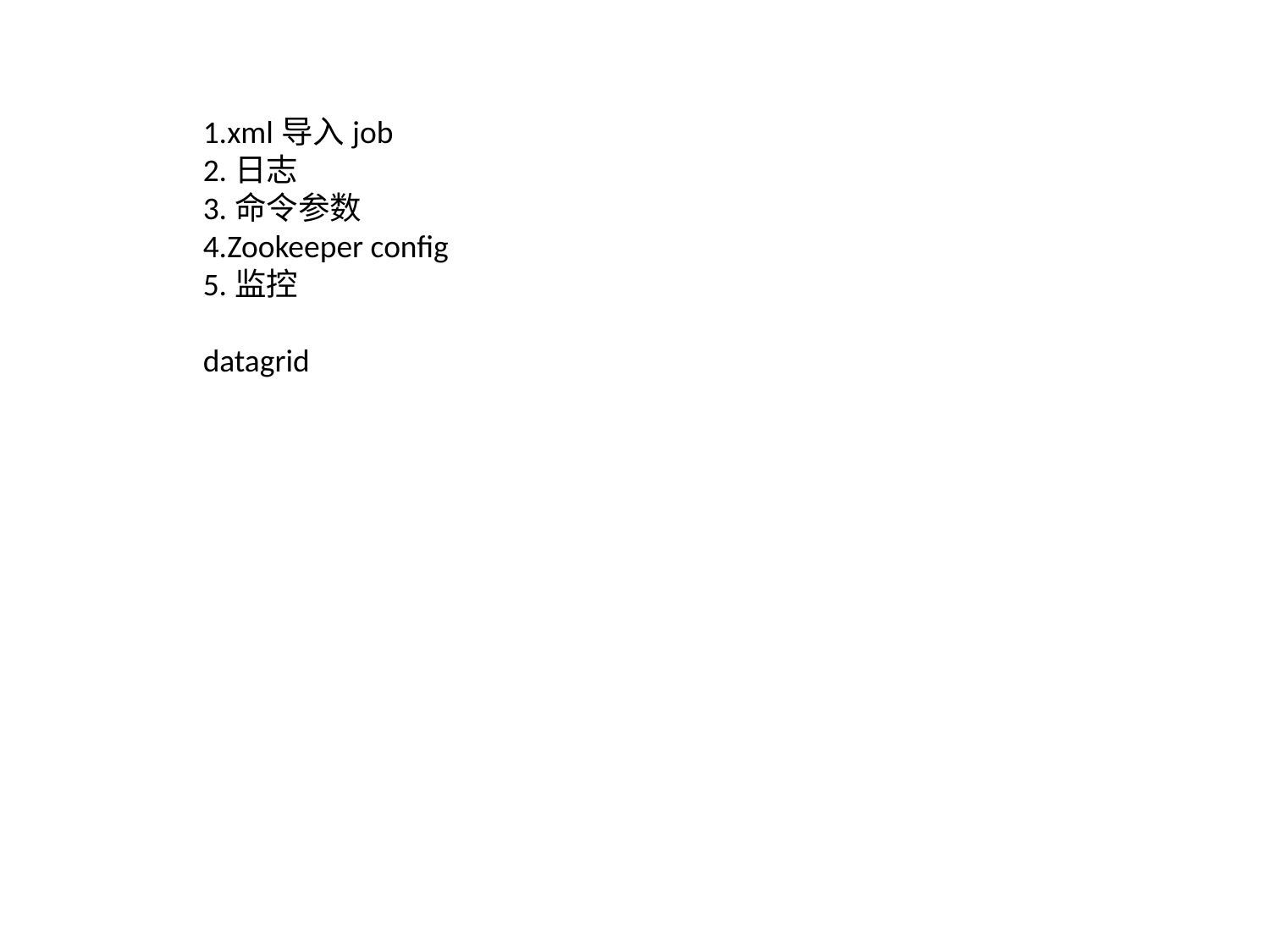

1.xml导入job
2.日志
3.命令参数
4.Zookeeper config
5.监控

datagrid